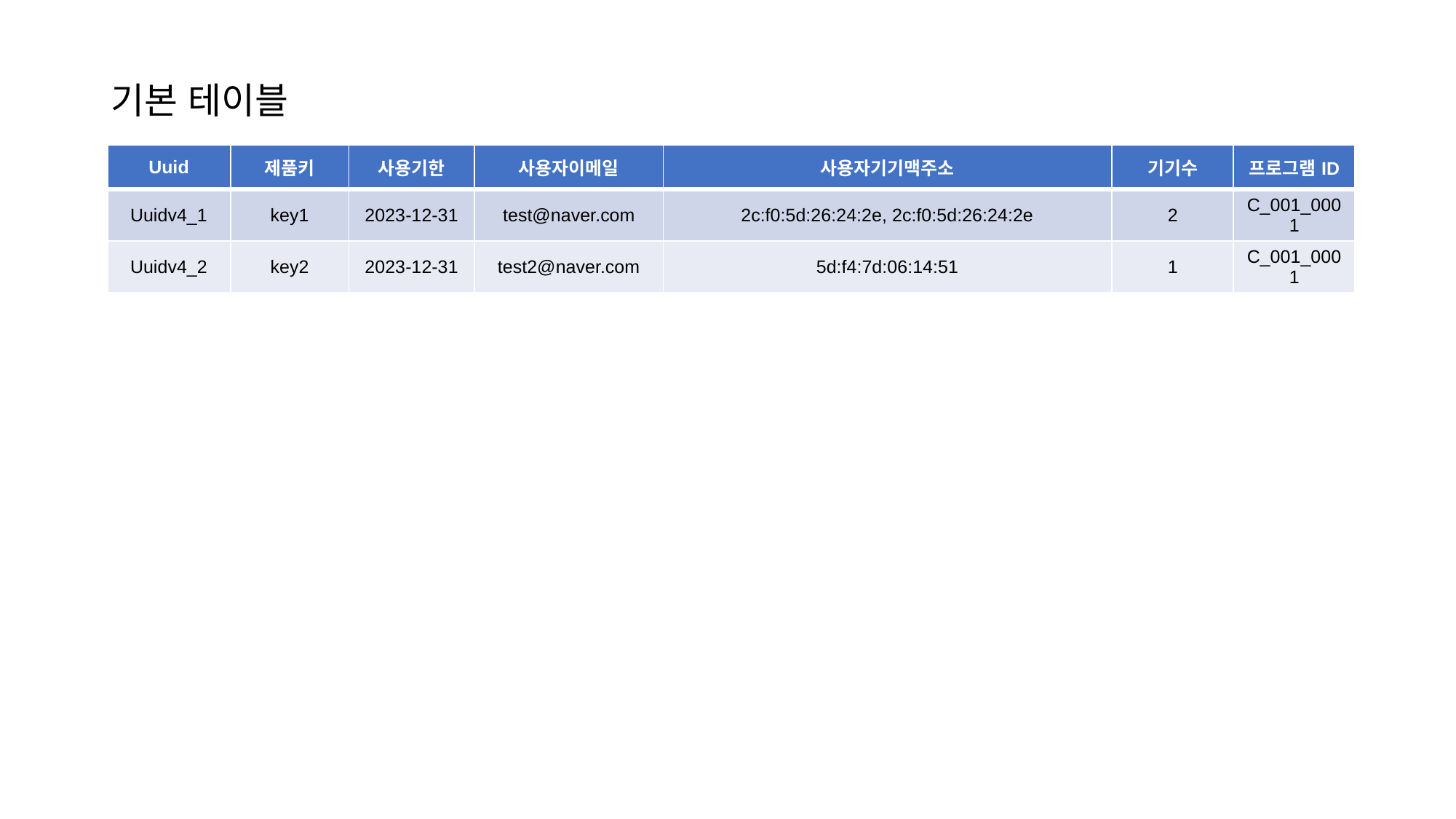

# 기본 테이블
| Uuid | 제품키 | 사용기한 | 사용자이메일 | 사용자기기맥주소 | 기기수 | 프로그램ID |
| --- | --- | --- | --- | --- | --- | --- |
| Uuidv4\_1 | key1 | 2023-12-31 | test@naver.com | 2c:f0:5d:26:24:2e, 2c:f0:5d:26:24:2e | 2 | C\_001\_0001 |
| Uuidv4\_2 | key2 | 2023-12-31 | test2@naver.com | 5d:f4:7d:06:14:51 | 1 | C\_001\_0001 |